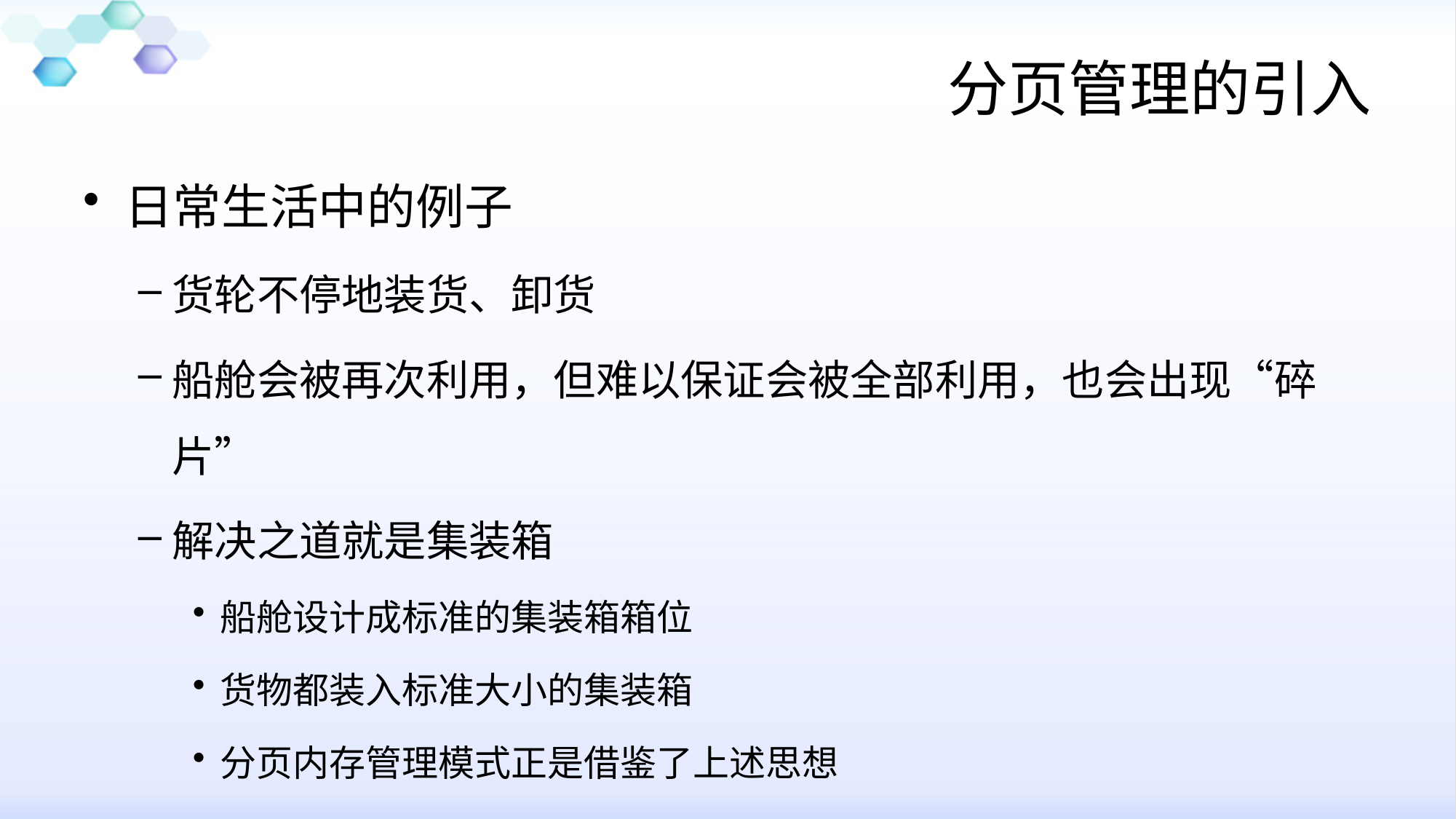

# 分页管理的引入
日常生活中的例子
货轮不停地装货、卸货
船舱会被再次利用，但难以保证会被全部利用，也会出现“碎片”
解决之道就是集装箱
船舱设计成标准的集装箱箱位
货物都装入标准大小的集装箱
分页内存管理模式正是借鉴了上述思想